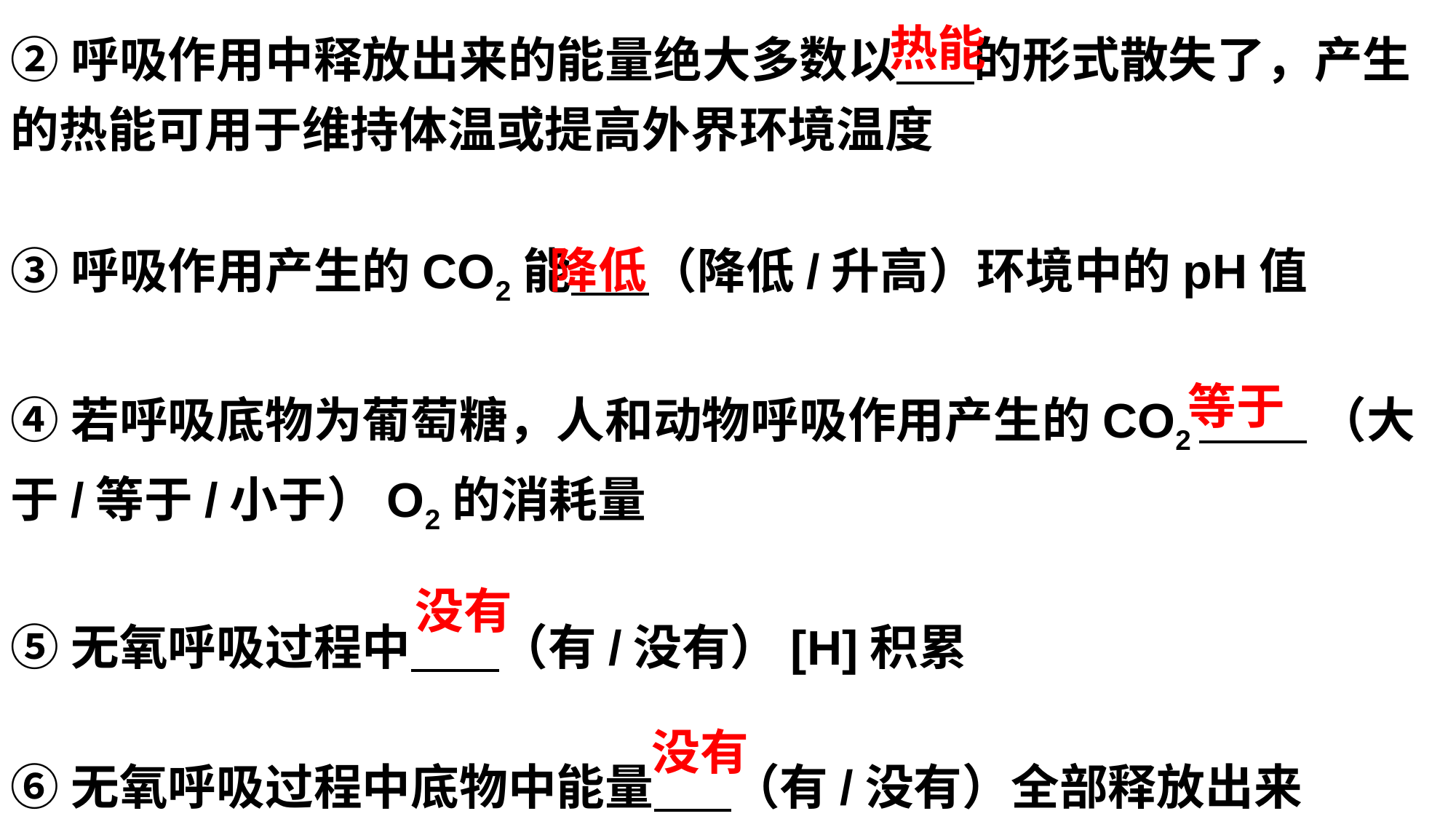

②呼吸作用中释放出来的能量绝大多数以       的形式散失了，产生的热能可用于维持体温或提高外界环境温度

③呼吸作用产生的CO2能       （降低/升高）环境中的pH值

④若呼吸底物为葡萄糖，人和动物呼吸作用产生的CO2         （大于/等于/小于）O2的消耗量

⑤无氧呼吸过程中        （有/没有）[H]积累

⑥无氧呼吸过程中底物中能量       （有/没有）全部释放出来
热能
降低
等于
没有
没有